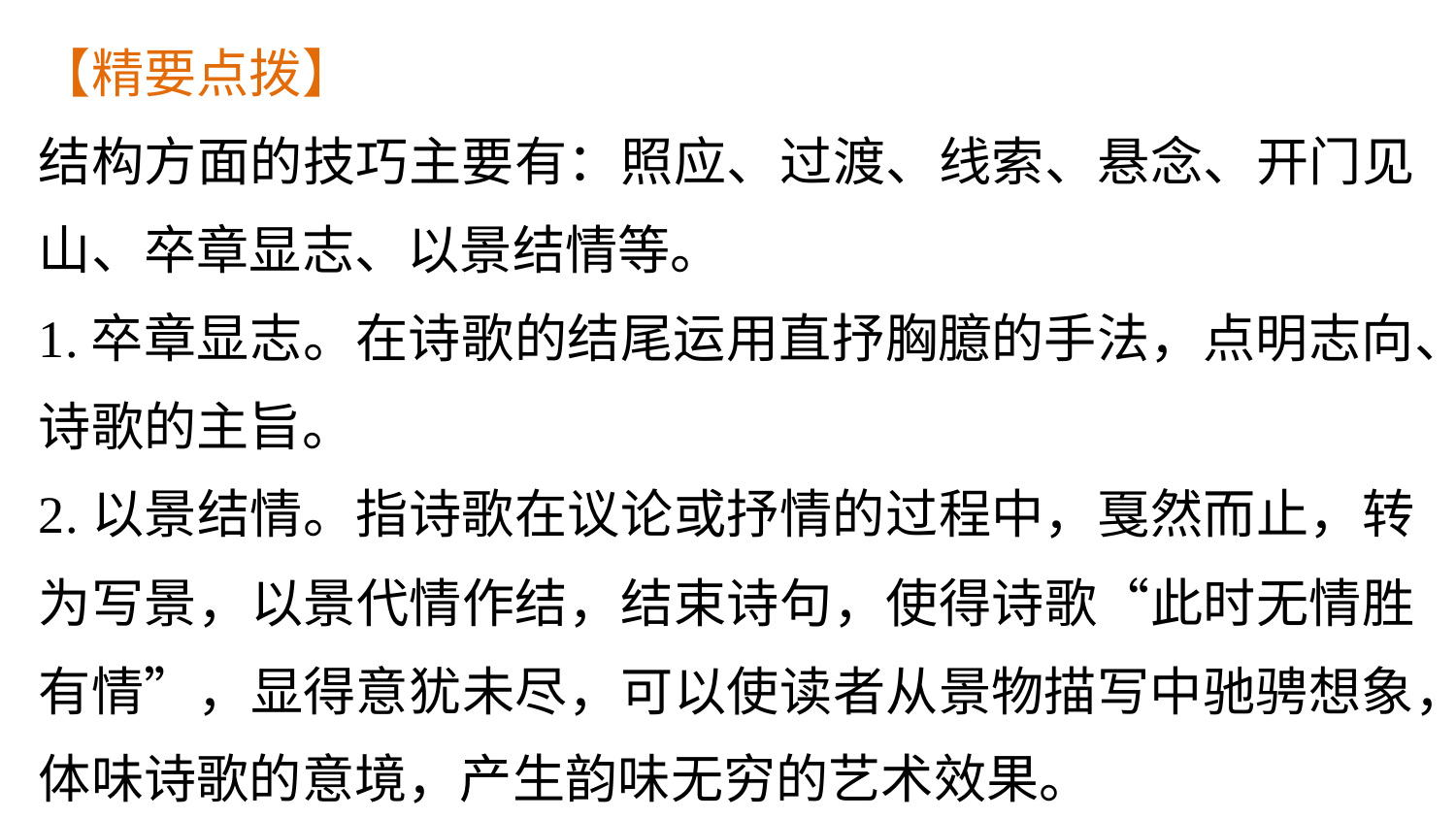

【精要点拨】
结构方面的技巧主要有：照应、过渡、线索、悬念、开门见山、卒章显志、以景结情等。
1.卒章显志。在诗歌的结尾运用直抒胸臆的手法，点明志向、诗歌的主旨。
2.以景结情。指诗歌在议论或抒情的过程中，戛然而止，转为写景，以景代情作结，结束诗句，使得诗歌“此时无情胜有情”，显得意犹未尽，可以使读者从景物描写中驰骋想象，体味诗歌的意境，产生韵味无穷的艺术效果。